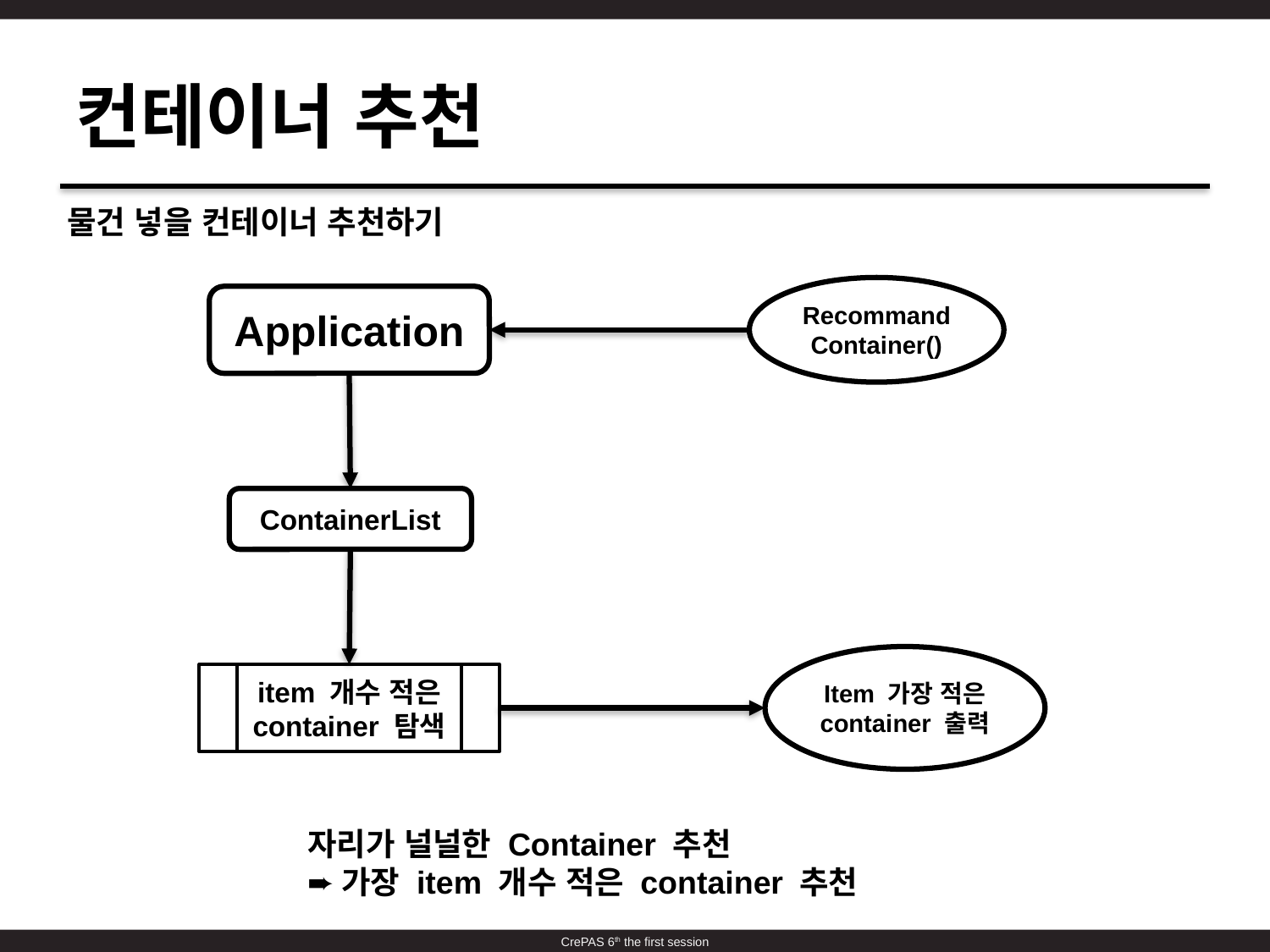

컨테이너 추천
물건 넣을 컨테이너 추천하기
RecommandContainer()
Application
ContainerList
Item 가장 적은 container 출력
item 개수 적은 container 탐색
자리가 널널한 Container 추천
➨가장 item 개수 적은 container 추천
CrePAS 6th the first session